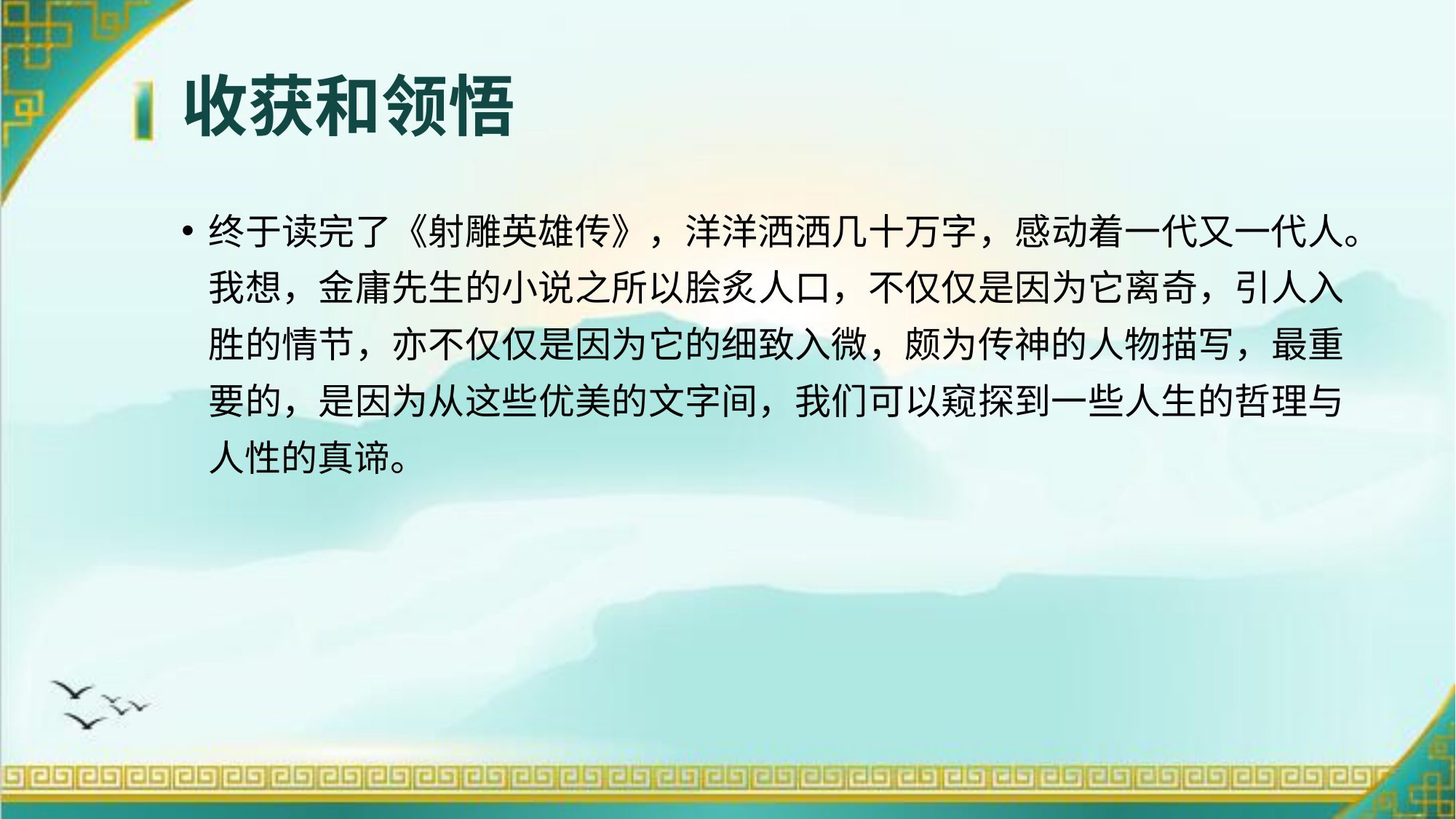

# 收获和领悟
终于读完了《射雕英雄传》，洋洋洒洒几十万字，感动着一代又一代人。我想，金庸先生的小说之所以脍炙人口，不仅仅是因为它离奇，引人入胜的情节，亦不仅仅是因为它的细致入微，颇为传神的人物描写，最重要的，是因为从这些优美的文字间，我们可以窥探到一些人生的哲理与人性的真谛。